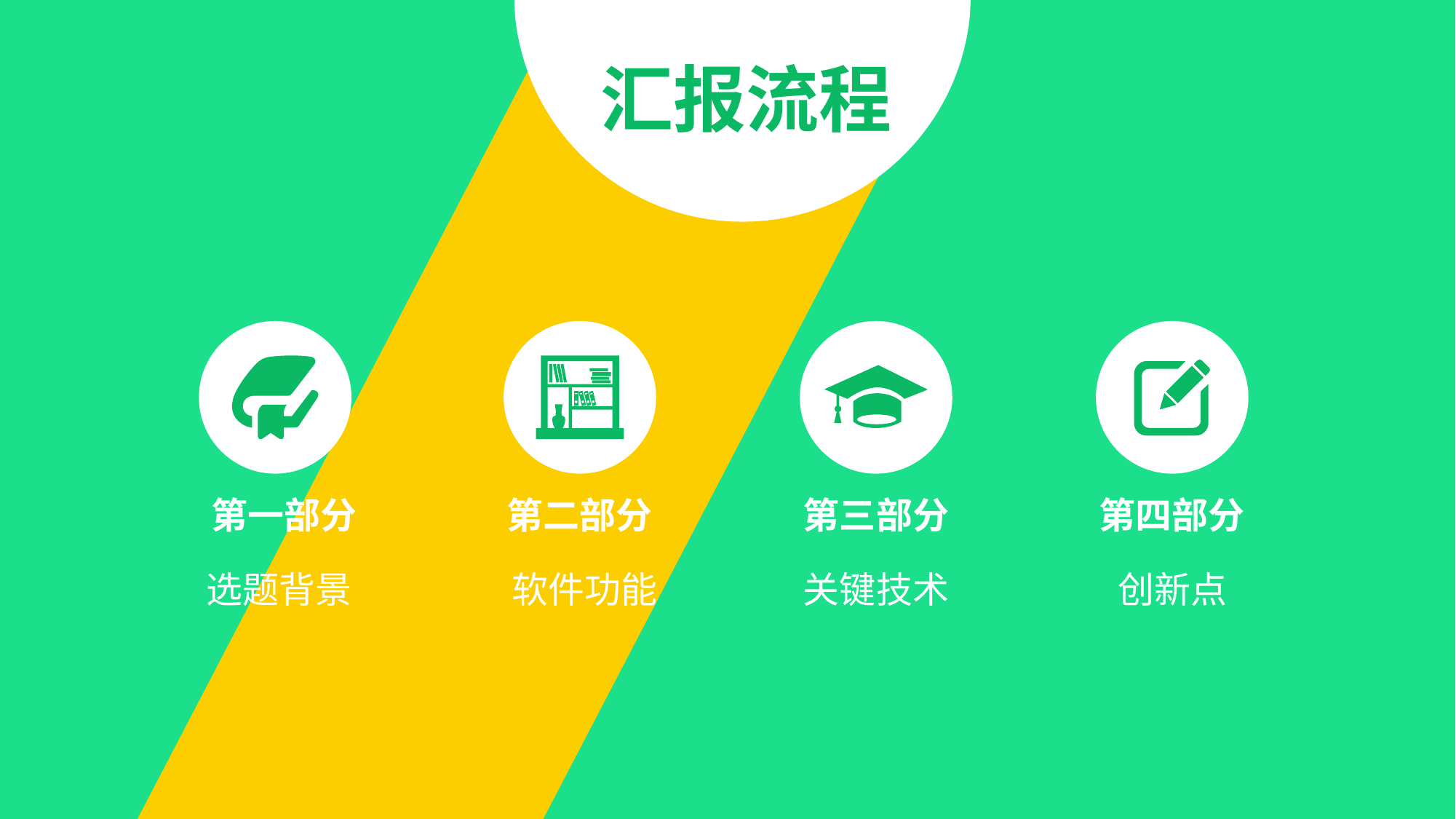

汇报流程

第一部分
第二部分
第三部分
第四部分
选题背景
软件功能
关键技术
创新点